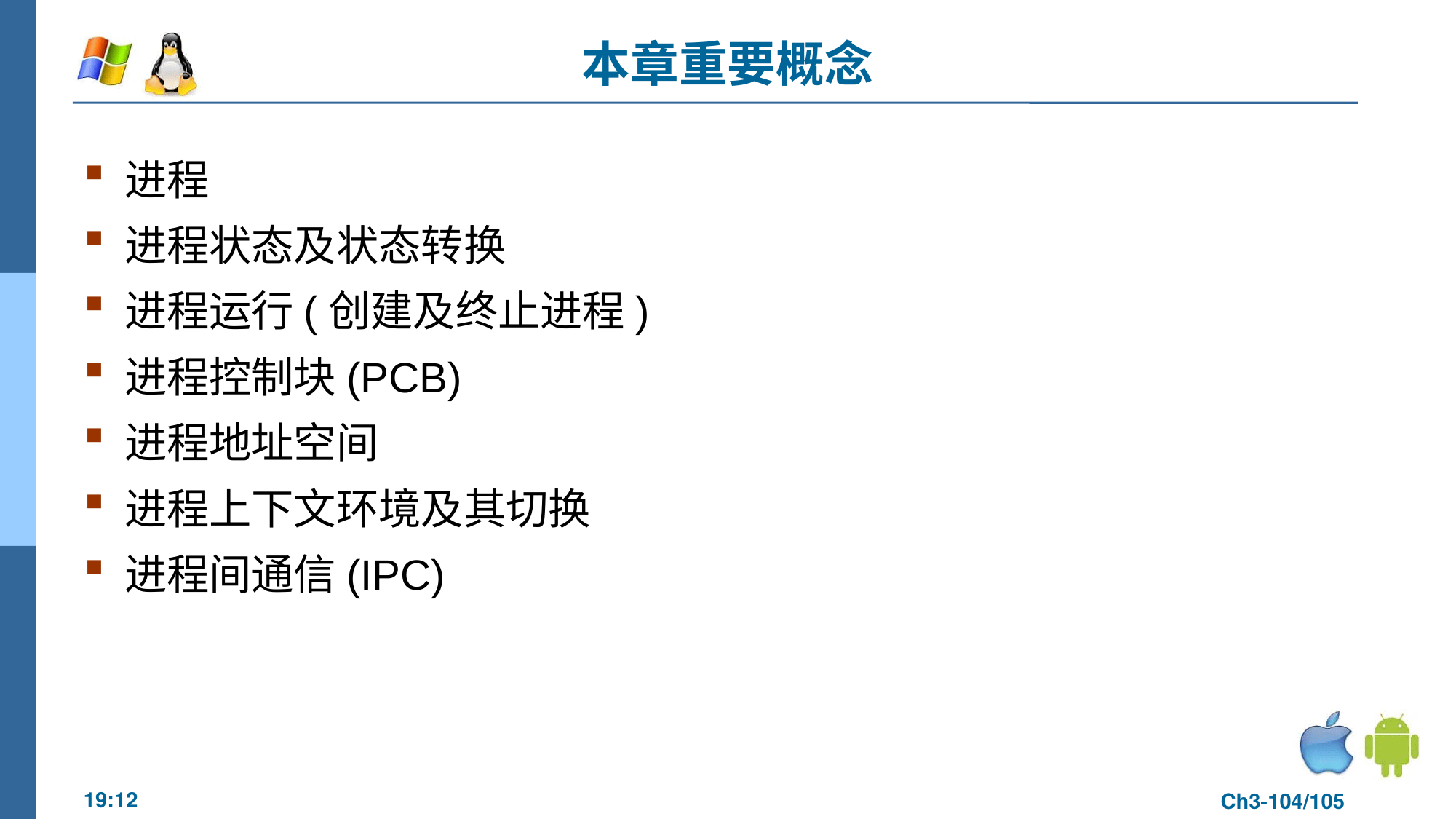

# 本章重要概念
进程
进程状态及状态转换
进程运行(创建及终止进程)
进程控制块(PCB)
进程地址空间
进程上下文环境及其切换
进程间通信(IPC)